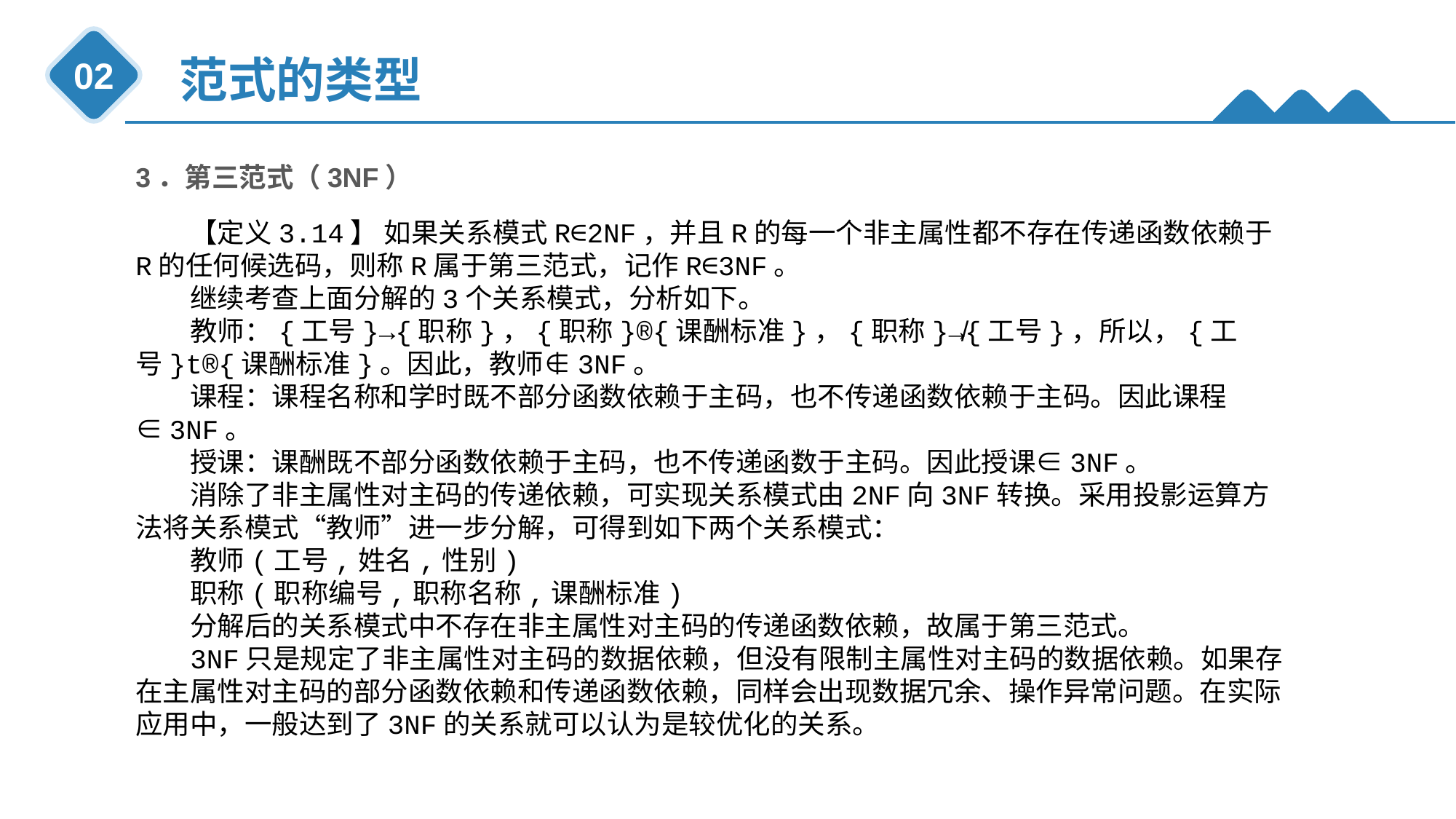

范式的类型
02

3．第三范式（3NF）
【定义3.14】 如果关系模式R∈2NF，并且R的每一个非主属性都不存在传递函数依赖于R的任何候选码，则称R属于第三范式，记作R∈3NF。
继续考查上面分解的3个关系模式，分析如下。
教师：{工号}→{职称}，{职称}®{课酬标准}，{职称}↛{工号}，所以，{工号}t®{课酬标准}。因此，教师∉3NF。
课程：课程名称和学时既不部分函数依赖于主码，也不传递函数依赖于主码。因此课程∈3NF。
授课：课酬既不部分函数依赖于主码，也不传递函数于主码。因此授课∈3NF。
消除了非主属性对主码的传递依赖，可实现关系模式由2NF向3NF转换。采用投影运算方法将关系模式“教师”进一步分解，可得到如下两个关系模式：
教师(工号,姓名,性别)
职称(职称编号,职称名称,课酬标准)
分解后的关系模式中不存在非主属性对主码的传递函数依赖，故属于第三范式。
3NF只是规定了非主属性对主码的数据依赖，但没有限制主属性对主码的数据依赖。如果存在主属性对主码的部分函数依赖和传递函数依赖，同样会出现数据冗余、操作异常问题。在实际应用中，一般达到了3NF的关系就可以认为是较优化的关系。